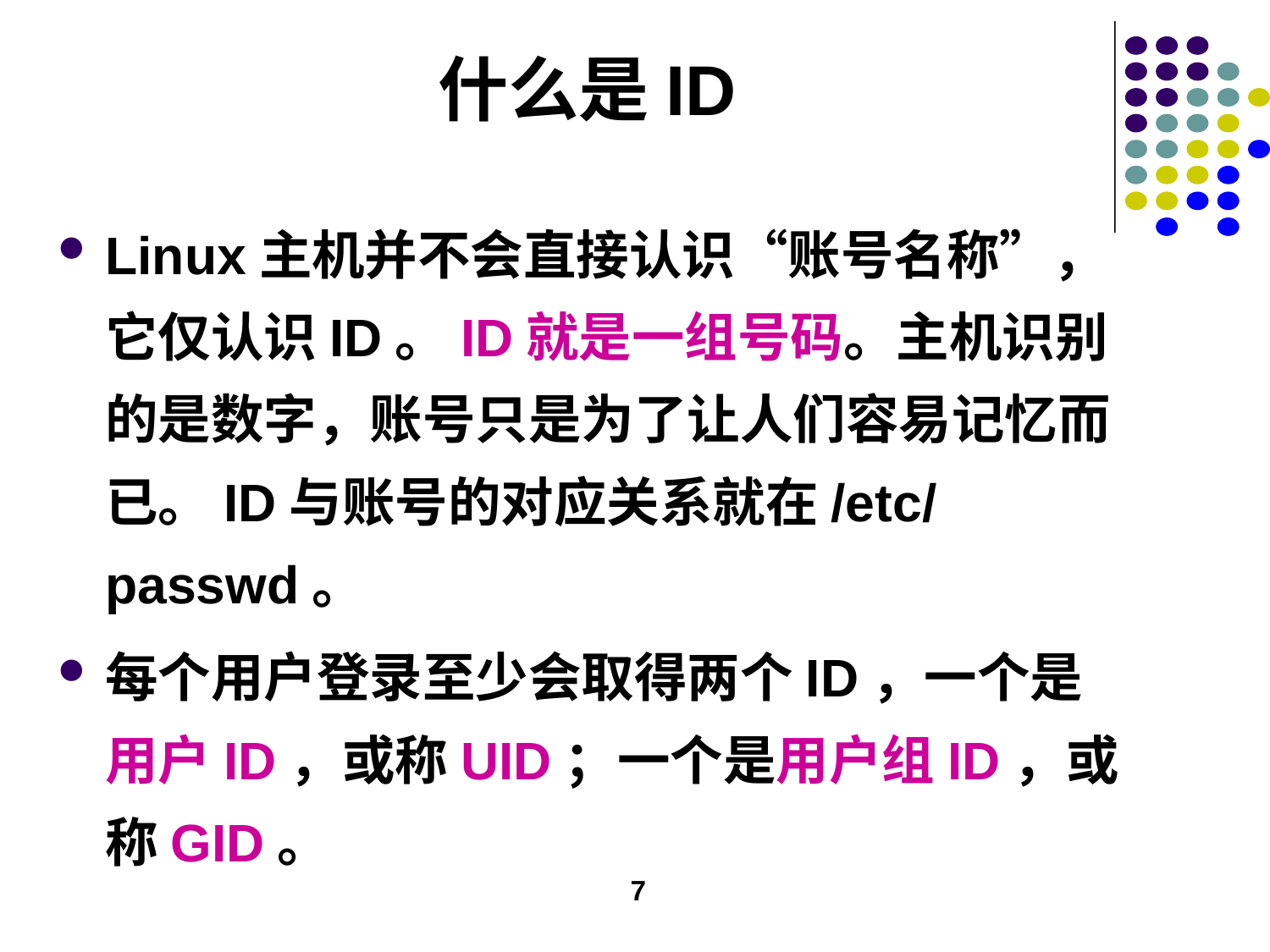

# 什么是ID
Linux主机并不会直接认识“账号名称”，它仅认识ID。ID就是一组号码。主机识别的是数字，账号只是为了让人们容易记忆而已。ID与账号的对应关系就在/etc/passwd。
每个用户登录至少会取得两个ID，一个是用户ID，或称UID；一个是用户组ID，或称GID。

7